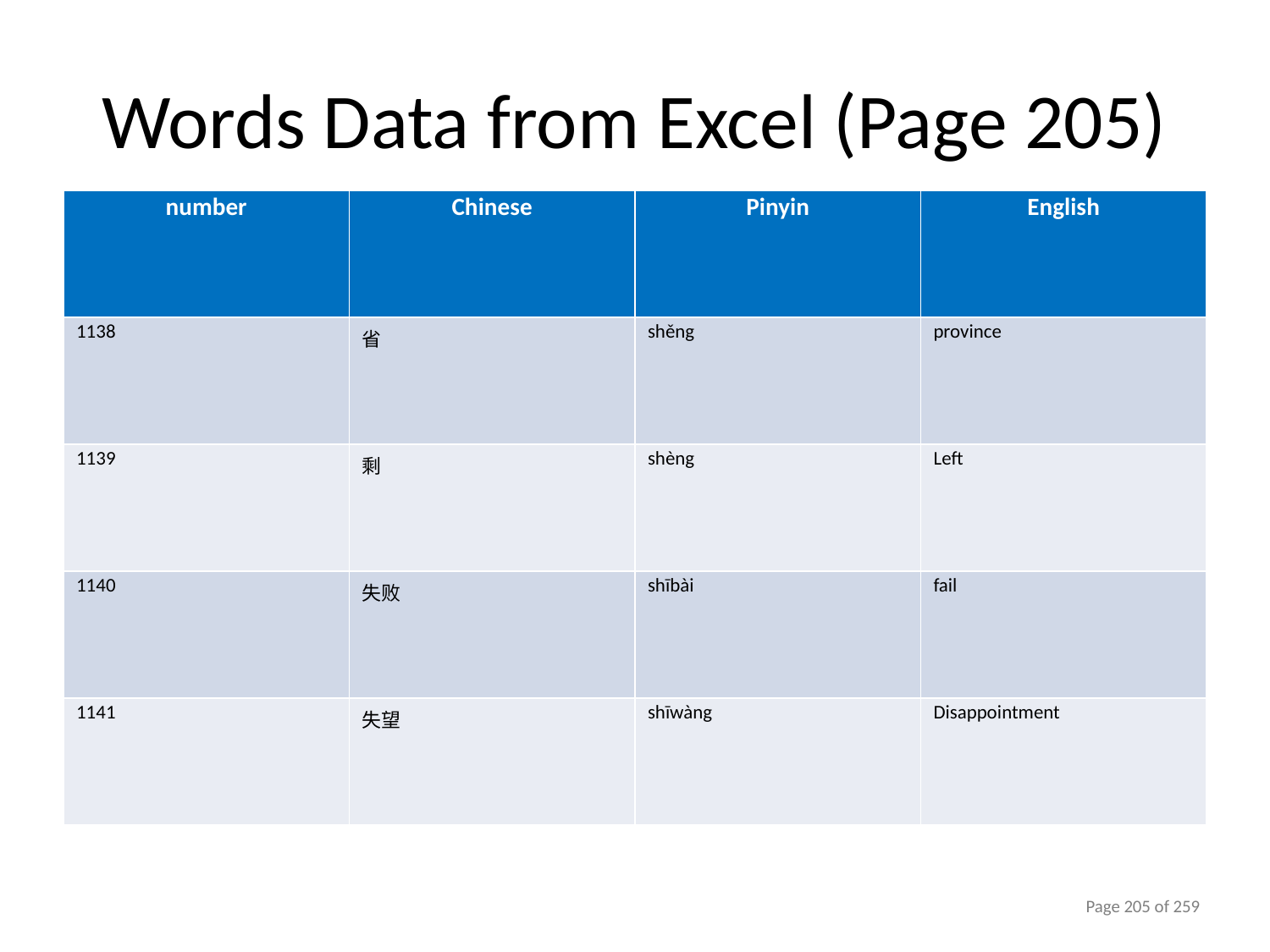

# Words Data from Excel (Page 205)
| number | Chinese | Pinyin | English |
| --- | --- | --- | --- |
| 1138 | 省 | shěng | province |
| 1139 | 剩 | shèng | Left |
| 1140 | 失败 | shībài | fail |
| 1141 | 失望 | shīwàng | Disappointment |

Page 205 of 259